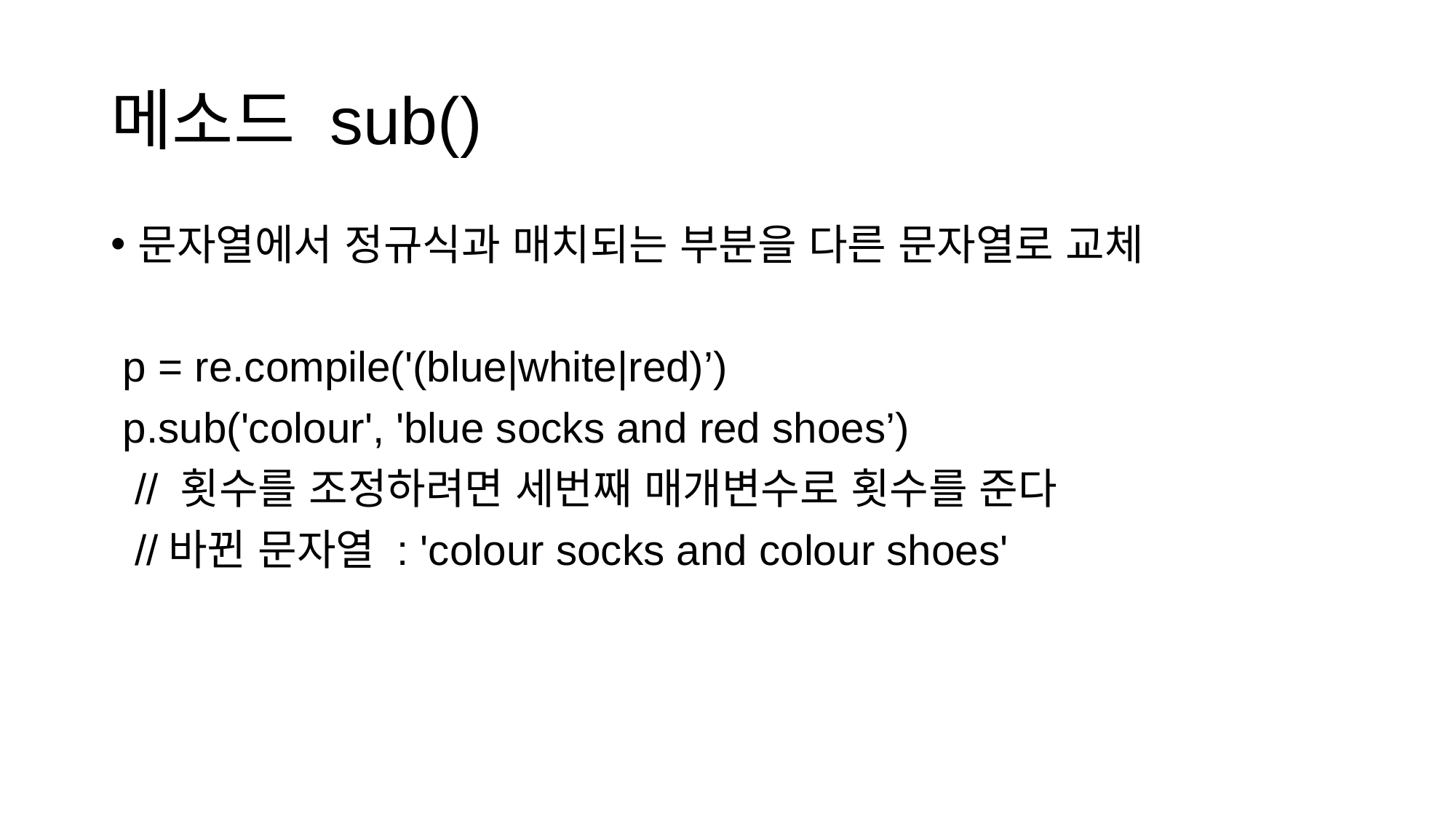

# 메소드 sub()
문자열에서 정규식과 매치되는 부분을 다른 문자열로 교체

 p = re.compile('(blue|white|red)’)
 p.sub('colour', 'blue socks and red shoes’)
  // 횟수를 조정하려면 세번째 매개변수로 횟수를 준다
  //바뀐 문자열 : 'colour socks and colour shoes'